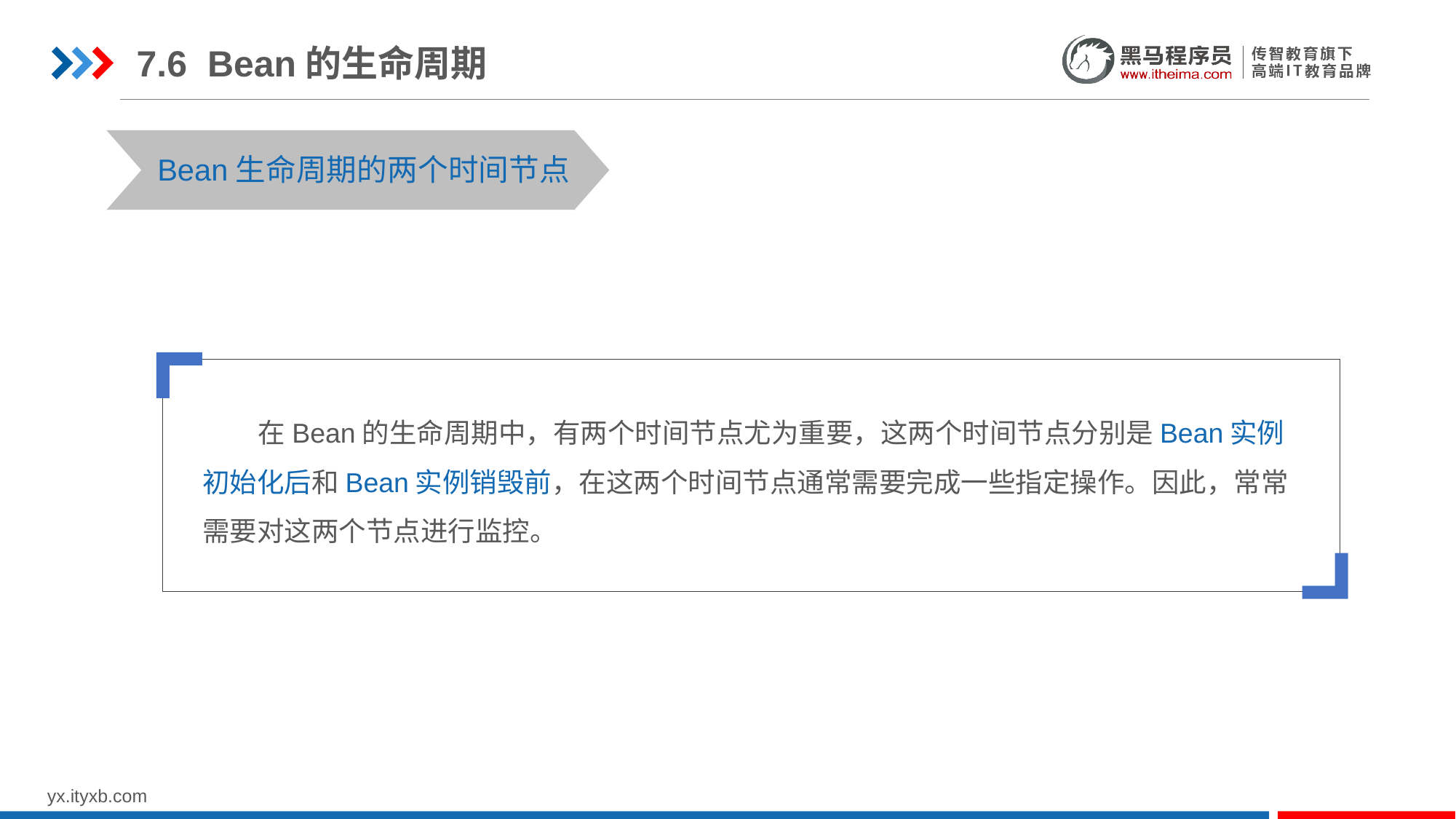

7.6  Bean的生命周期

Bean生命周期的两个时间节点

        在Bean的生命周期中，有两个时间节点尤为重要，这两个时间节点分别是Bean实例初始化后和Bean实例销毁前，在这两个时间节点通常需要完成一些指定操作。因此，常常需要对这两个节点进行监控。